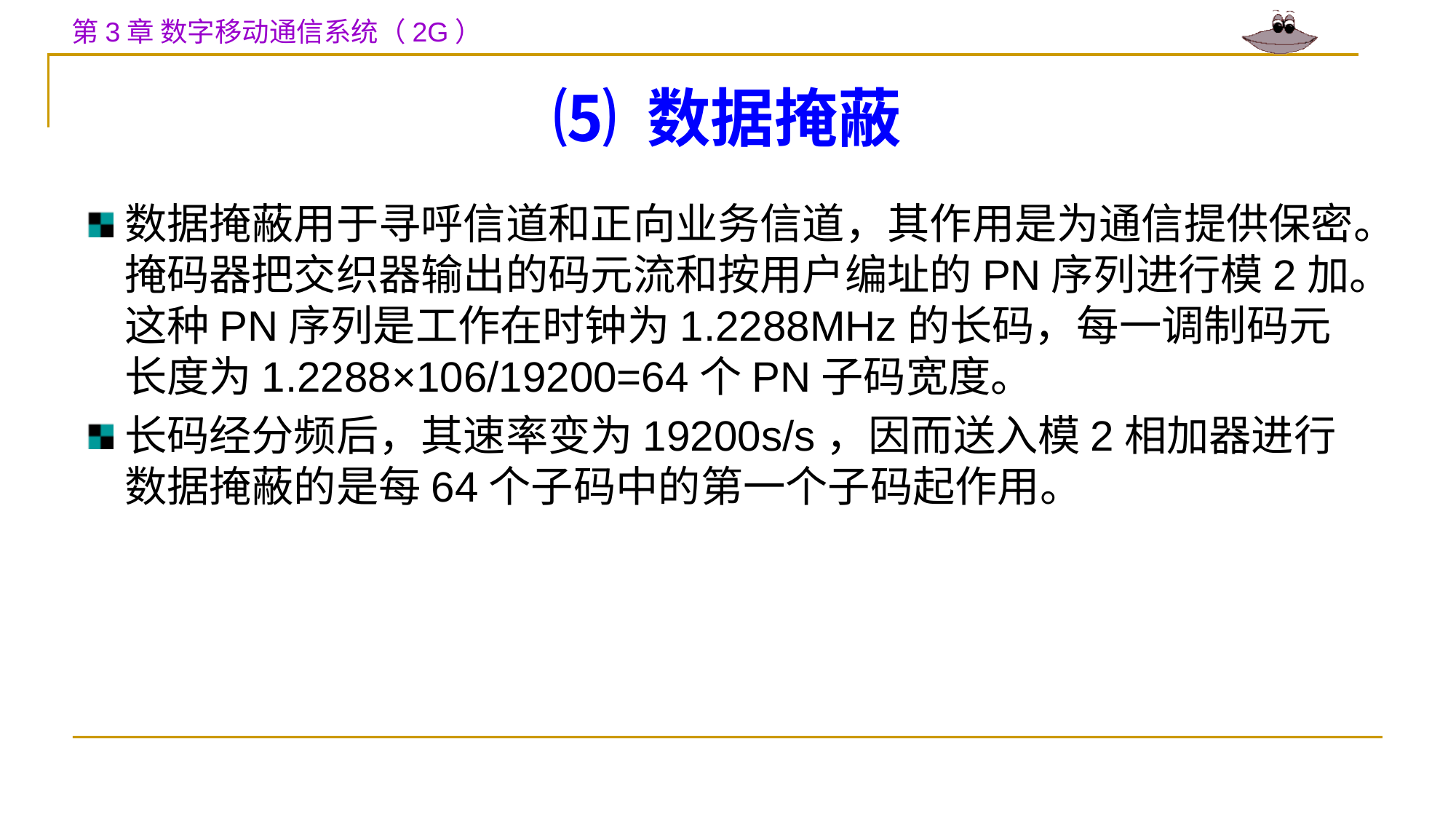

# ⑸ 数据掩蔽
数据掩蔽用于寻呼信道和正向业务信道，其作用是为通信提供保密。掩码器把交织器输出的码元流和按用户编址的PN序列进行模2加。这种PN序列是工作在时钟为1.2288MHz的长码，每一调制码元长度为1.2288×106/19200=64个PN子码宽度。
长码经分频后，其速率变为19200s/s，因而送入模2相加器进行数据掩蔽的是每64个子码中的第一个子码起作用。